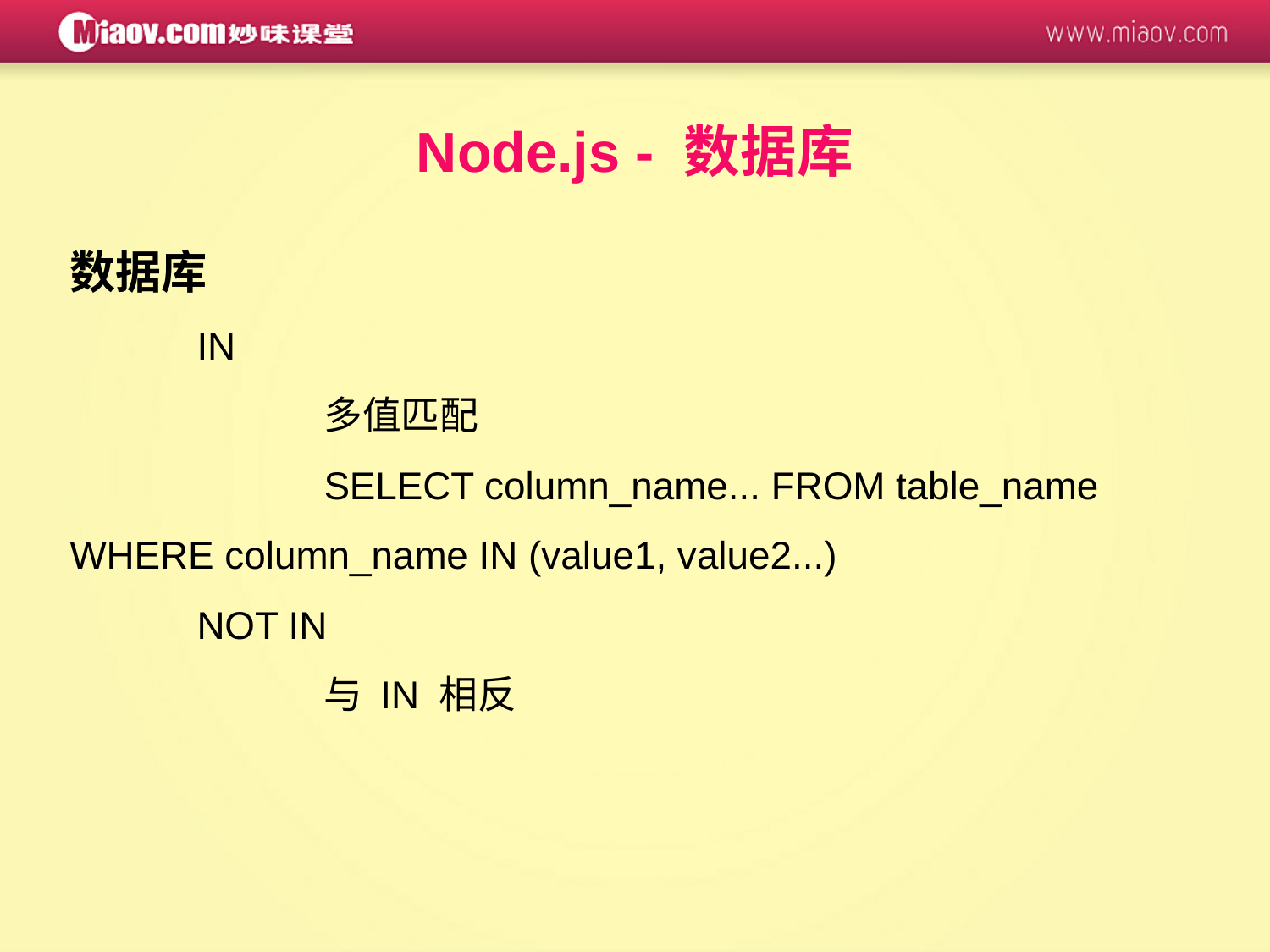

Node.js - 数据库
数据库
	IN
		多值匹配
		SELECT column_name... FROM table_name  WHERE column_name IN (value1, value2...)
	NOT IN
		与 IN 相反